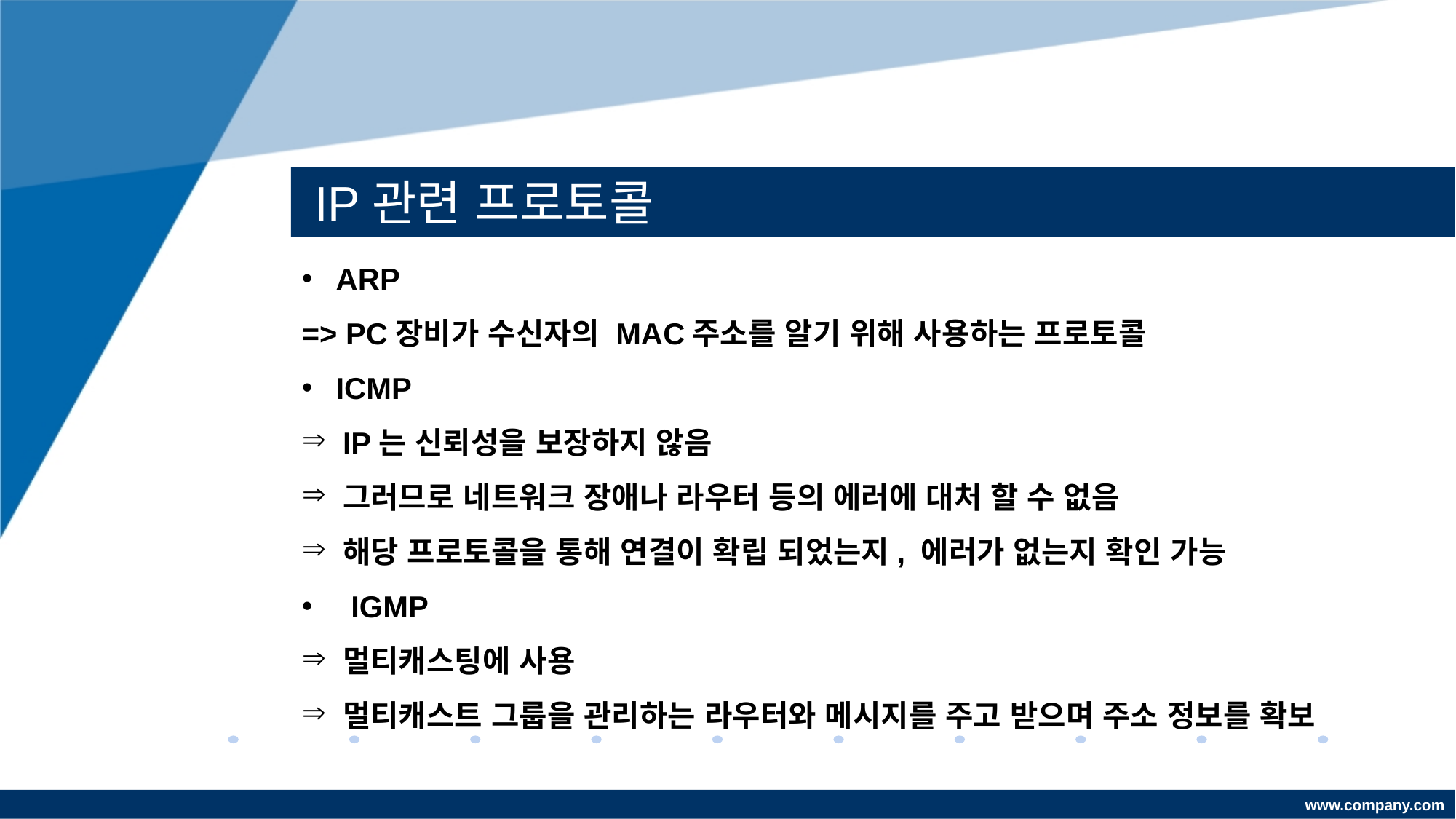

# IP관련 프로토콜
 ARP
=> PC장비가 수신자의 MAC주소를 알기 위해 사용하는 프로토콜
 ICMP
IP는 신뢰성을 보장하지 않음
그러므로 네트워크 장애나 라우터 등의 에러에 대처 할 수 없음
해당 프로토콜을 통해 연결이 확립 되었는지, 에러가 없는지 확인 가능
 IGMP
멀티캐스팅에 사용
멀티캐스트 그룹을 관리하는 라우터와 메시지를 주고 받으며 주소 정보를 확보